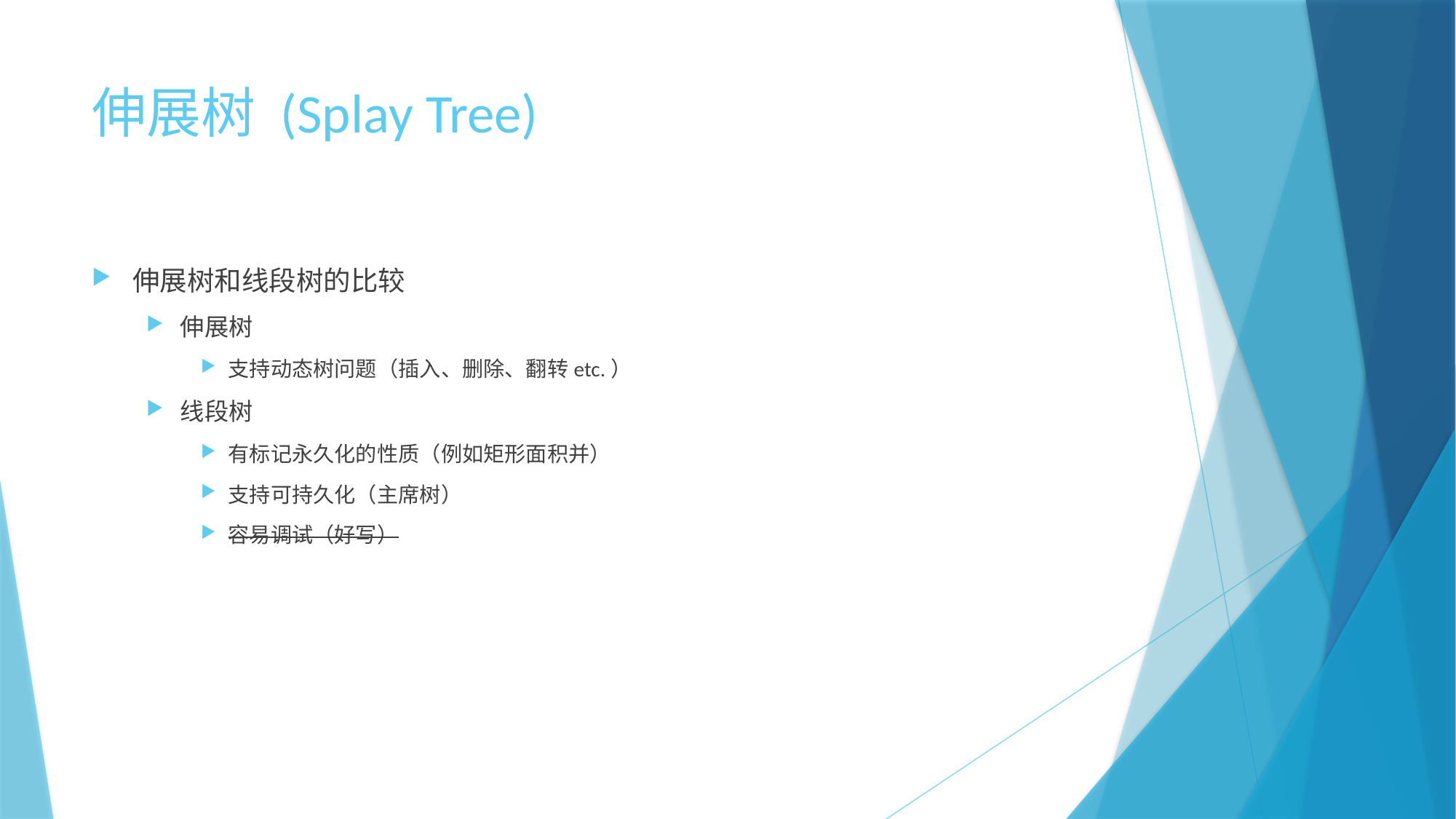

# 伸展树 (Splay Tree)
伸展树和线段树的比较
伸展树
支持动态树问题（插入、删除、翻转etc.）
线段树
有标记永久化的性质（例如矩形面积并）
支持可持久化（主席树）
容易调试（好写）